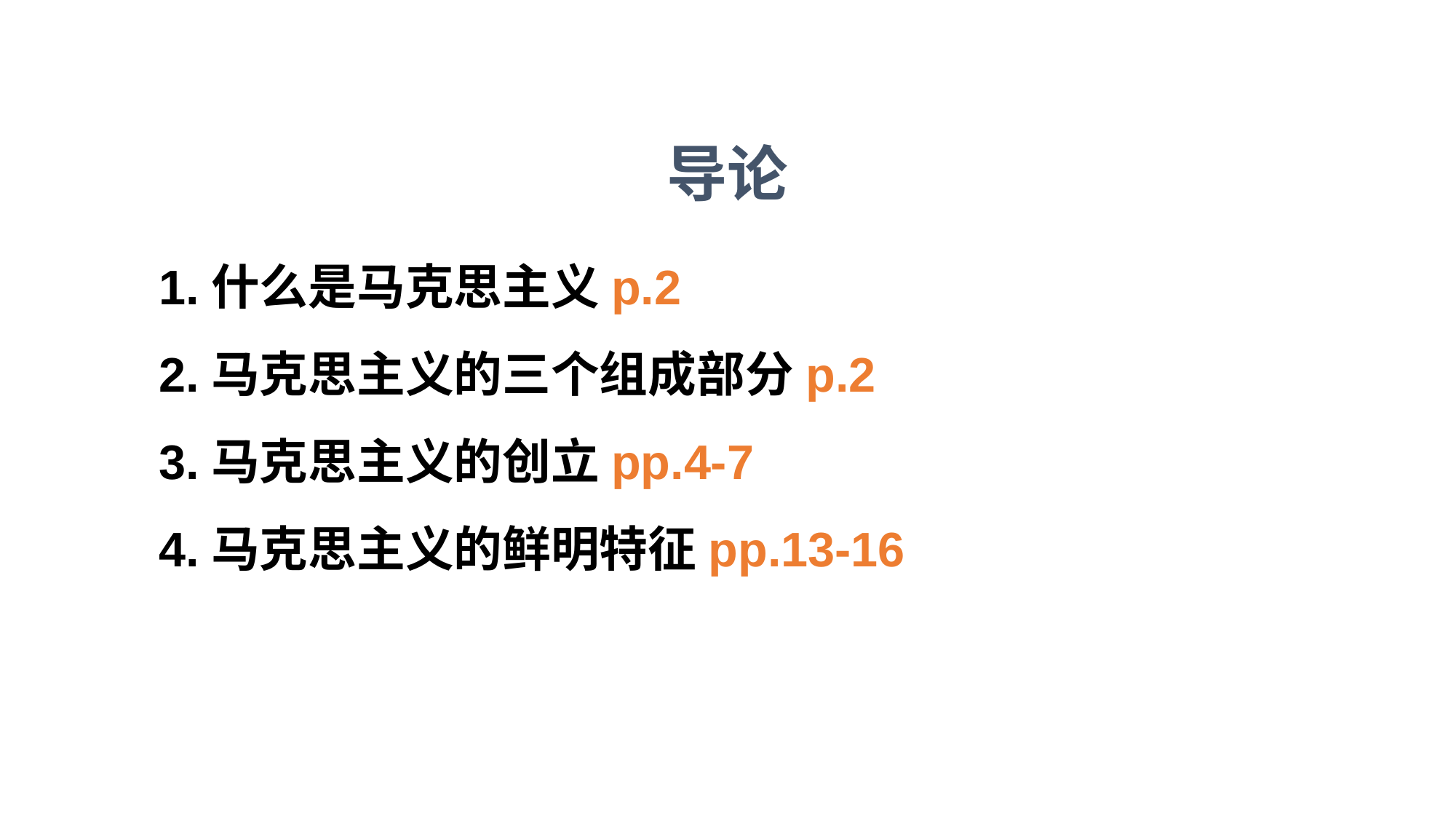

导论
1.什么是马克思主义p.2
2.马克思主义的三个组成部分p.2
3.马克思主义的创立pp.4-7
4.马克思主义的鲜明特征pp.13-16